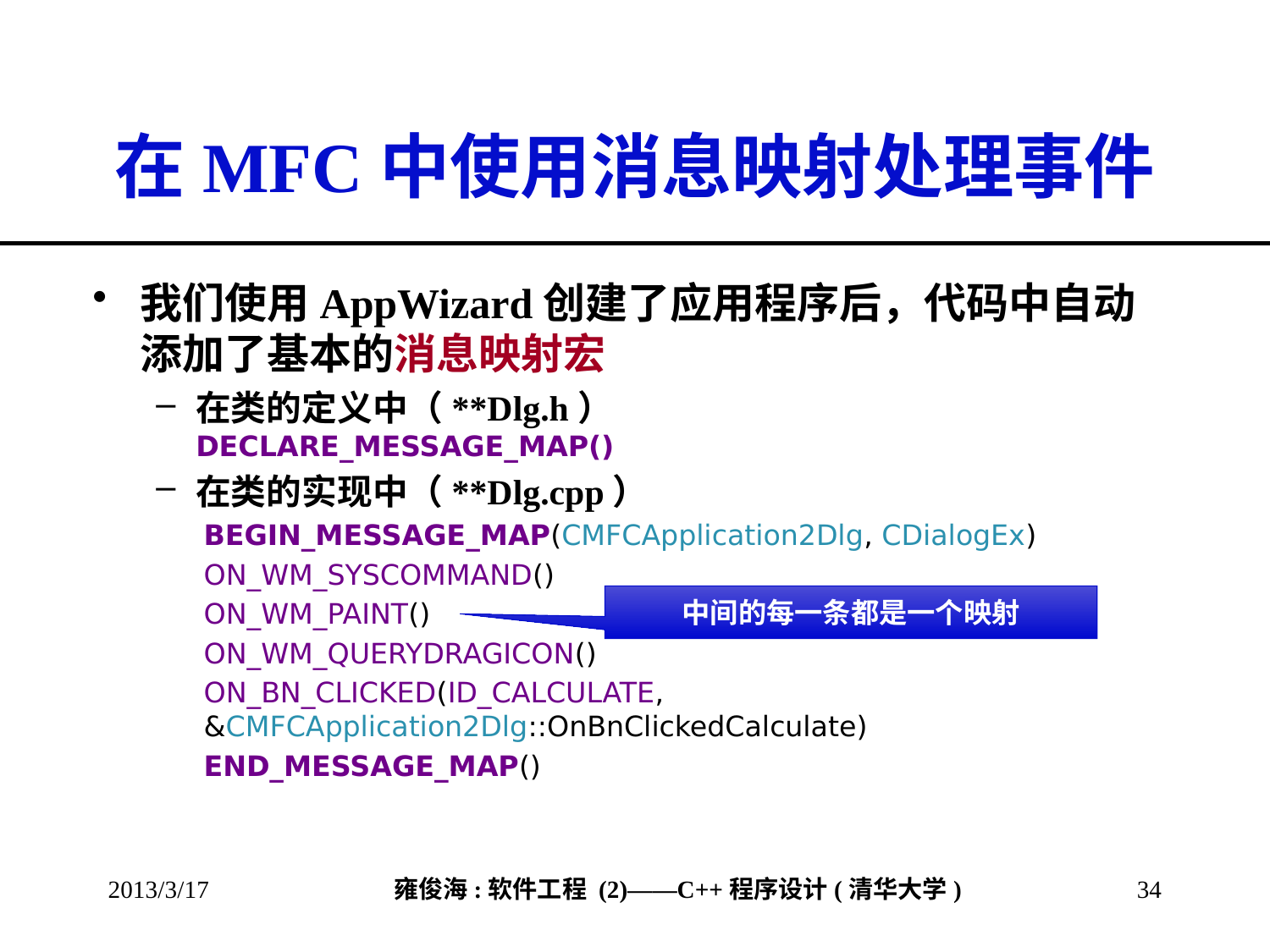

# 在MFC中使用消息映射处理事件
我们使用AppWizard创建了应用程序后，代码中自动添加了基本的消息映射宏
在类的定义中（**Dlg.h）
DECLARE_MESSAGE_MAP()
在类的实现中（**Dlg.cpp）
BEGIN_MESSAGE_MAP(CMFCApplication2Dlg, CDialogEx)
ON_WM_SYSCOMMAND()
ON_WM_PAINT()
ON_WM_QUERYDRAGICON()
ON_BN_CLICKED(ID_CALCULATE, &CMFCApplication2Dlg::OnBnClickedCalculate)
END_MESSAGE_MAP()
中间的每一条都是一个映射
2013/3/17
34